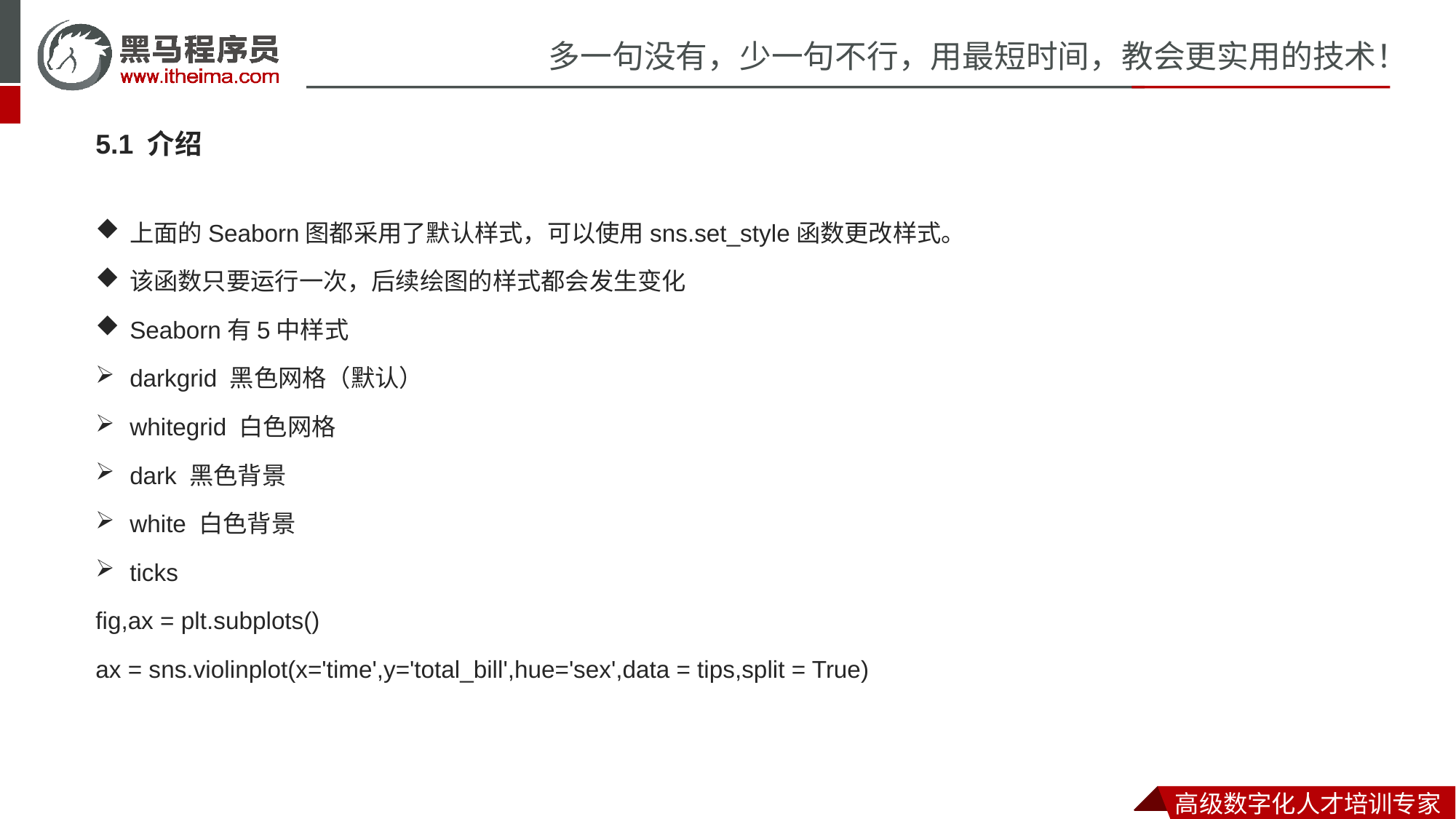

5.1 介绍
上面的Seaborn图都采用了默认样式，可以使用sns.set_style函数更改样式。
该函数只要运行一次，后续绘图的样式都会发生变化
Seaborn有5中样式
darkgrid 黑色网格（默认）
whitegrid 白色网格
dark 黑色背景
white 白色背景
ticks
fig,ax = plt.subplots()
ax = sns.violinplot(x='time',y='total_bill',hue='sex',data = tips,split = True)